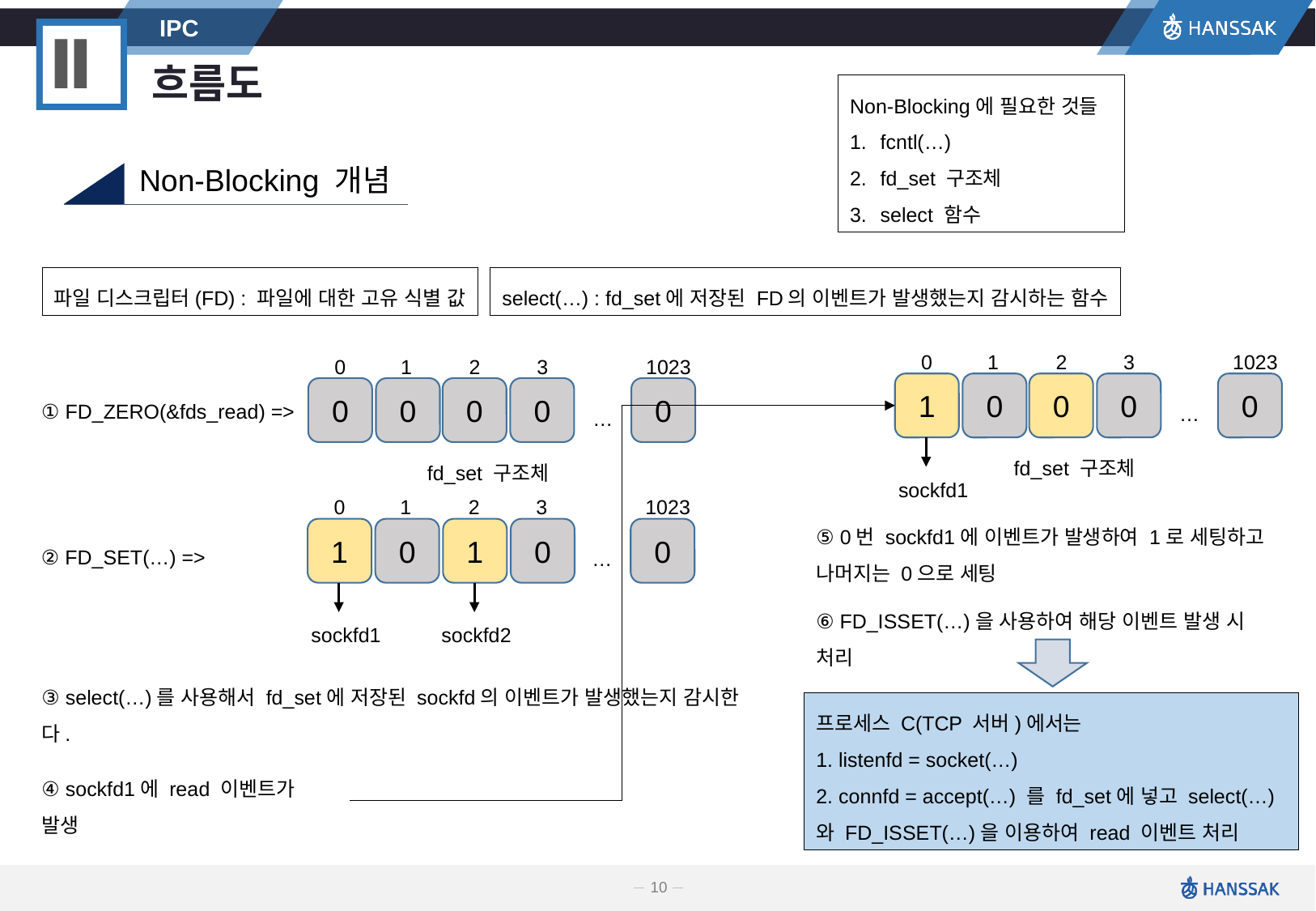

IPC

Ⅱ
흐름도
Non-Blocking에 필요한 것들
fcntl(…)
fd_set 구조체
select 함수

Non-Blocking 개념
파일 디스크립터(FD) : 파일에 대한 고유 식별 값
select(…) : fd_set에 저장된 FD의 이벤트가 발생했는지 감시하는 함수
0
1
2
3
1023
1
0
0
0
0
…
fd_set 구조체
sockfd1
0
1
2
3
1023
0
0
0
0
0
…
fd_set 구조체
① FD_ZERO(&fds_read) =>
0
1
2
3
1023
1
0
1
0
0
…
sockfd1
sockfd2
② FD_SET(…) =>
⑤ 0번 sockfd1에 이벤트가 발생하여 1로 세팅하고 나머지는 0으로 세팅
⑥ FD_ISSET(…)을 사용하여 해당 이벤트 발생 시 처리

③ select(…)를 사용해서 fd_set에 저장된 sockfd의 이벤트가 발생했는지 감시한다.
프로세스 C(TCP 서버)에서는
1. listenfd = socket(…)
2. connfd = accept(…) 를 fd_set에 넣고 select(…)와 FD_ISSET(…)을 이용하여 read 이벤트 처리
④ sockfd1에 read 이벤트가 발생